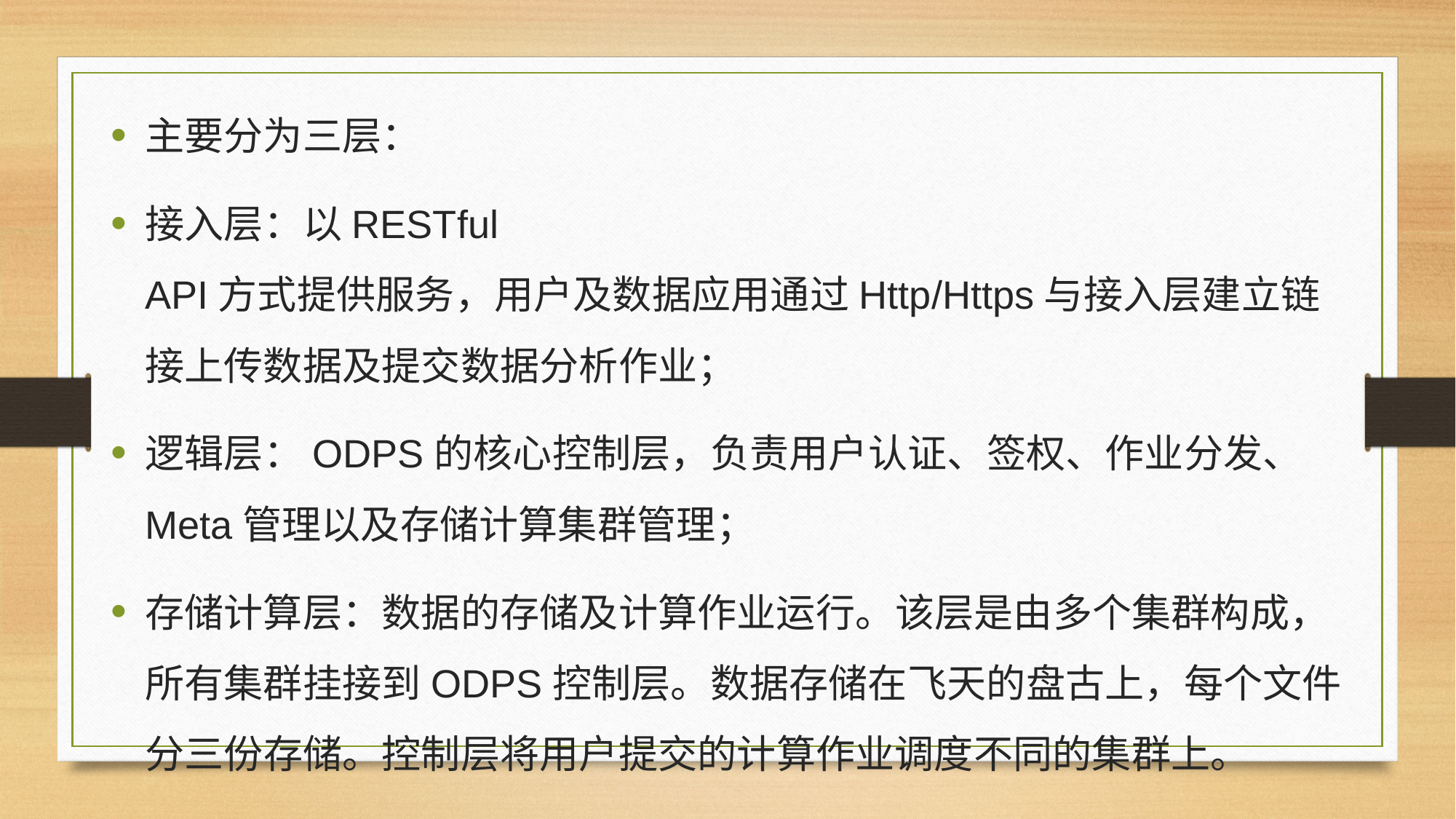

主要分为三层：
接入层：以RESTful API方式提供服务，用户及数据应用通过Http/Https与接入层建立链接上传数据及提交数据分析作业；
逻辑层：ODPS的核心控制层，负责用户认证、签权、作业分发、Meta管理以及存储计算集群管理；
存储计算层：数据的存储及计算作业运行。该层是由多个集群构成，所有集群挂接到ODPS控制层。数据存储在飞天的盘古上，每个文件分三份存储。控制层将用户提交的计算作业调度不同的集群上。